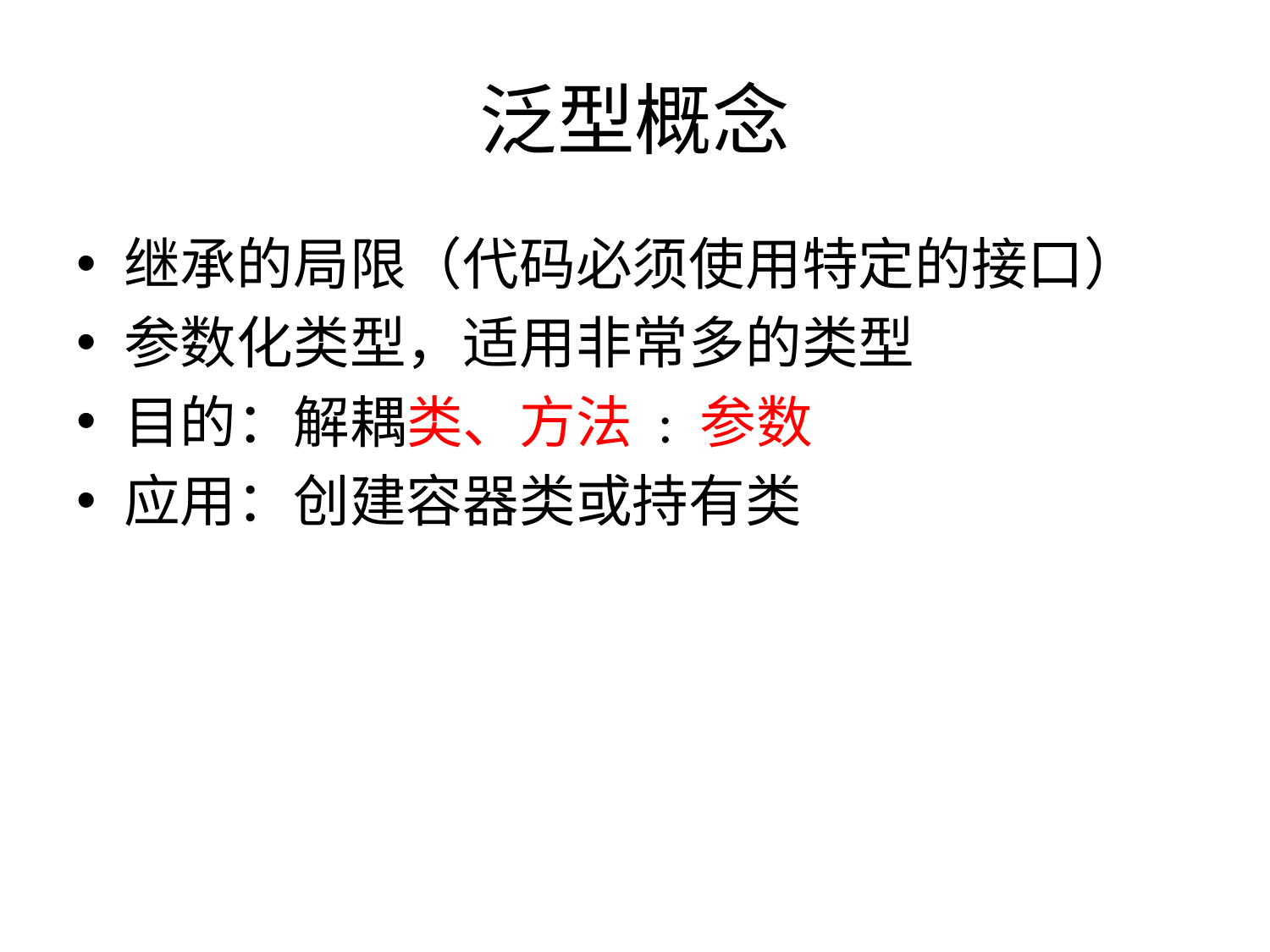

# 泛型概念
继承的局限（代码必须使用特定的接口）
参数化类型，适用非常多的类型
目的：解耦类、方法 : 参数
应用：创建容器类或持有类